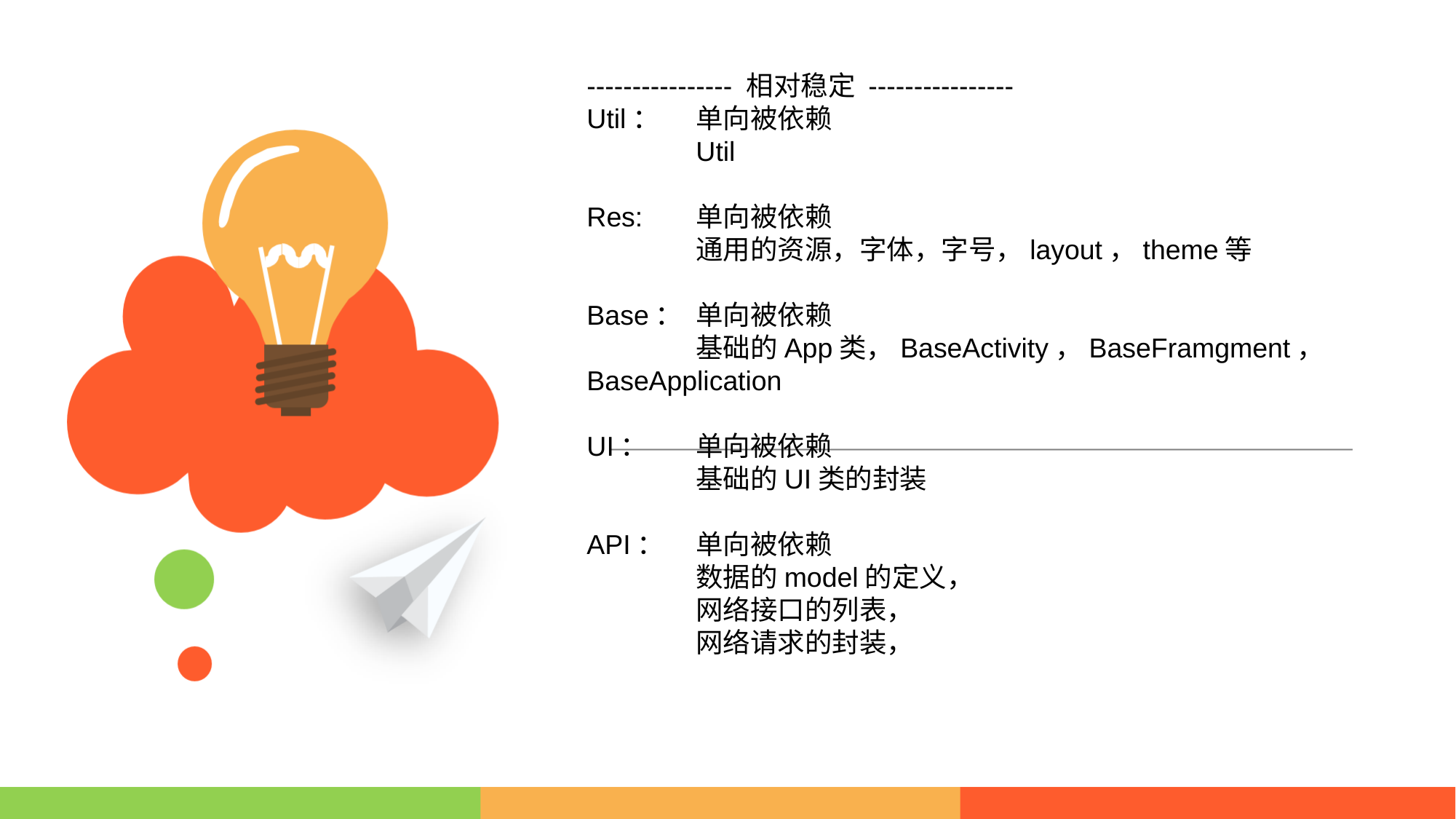

---------------- 相对稳定 ----------------
Util：	单向被依赖
	Util

Res:	单向被依赖
	通用的资源，字体，字号，layout，theme等

Base：	单向被依赖
	基础的App类，BaseActivity，BaseFramgment，BaseApplication

UI：	单向被依赖
	基础的UI类的封装

API：	单向被依赖
	数据的model的定义，
	网络接口的列表，
	网络请求的封装，